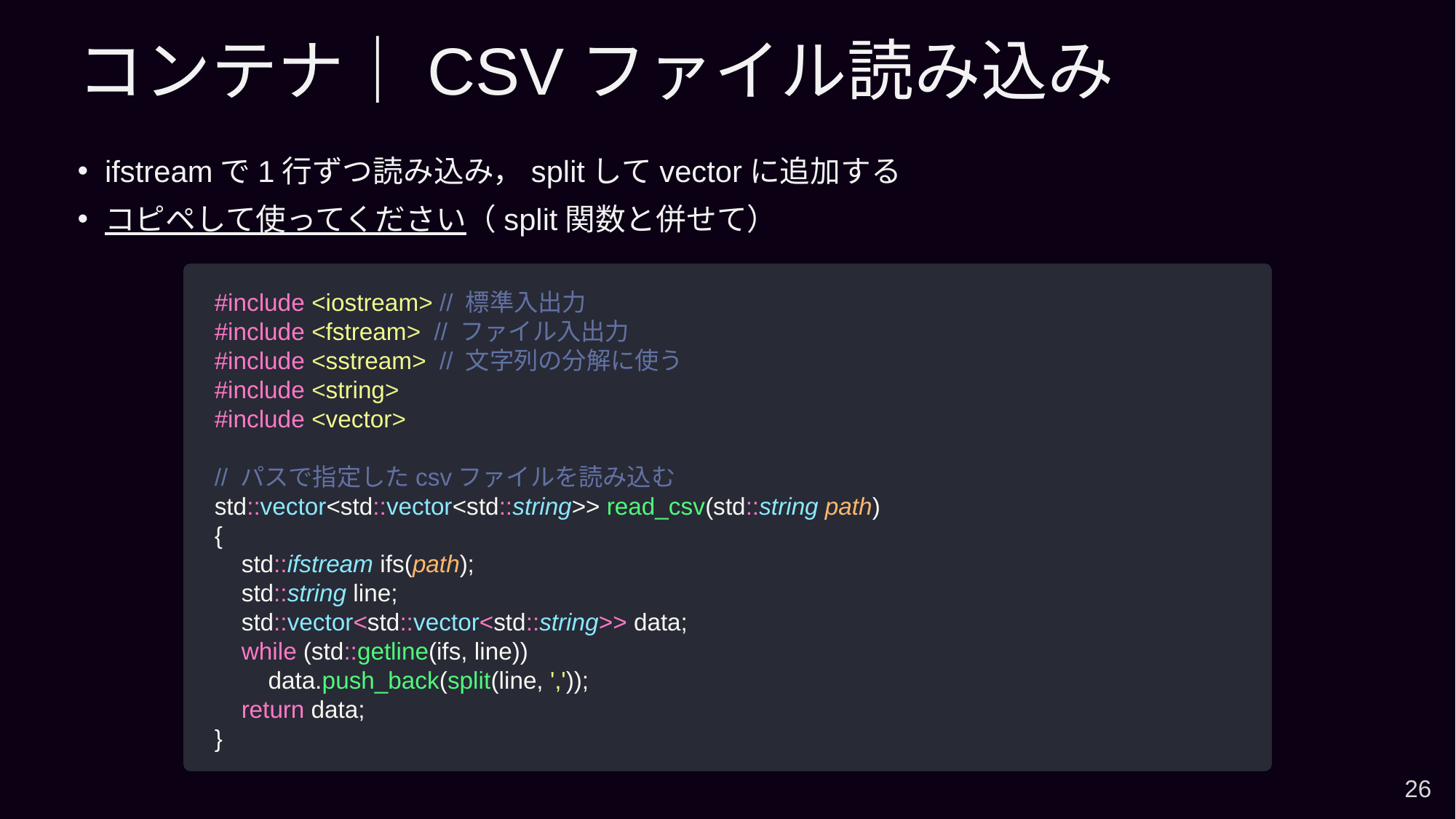

# コンテナ｜CSVファイル読み込み
ifstreamで1行ずつ読み込み，splitしてvectorに追加する
コピペして使ってください（split関数と併せて）

#include <iostream> // 標準入出力
#include <fstream>  // ファイル入出力
#include <sstream>  // 文字列の分解に使う
#include <string>
#include <vector>
// パスで指定したcsvファイルを読み込む
std::vector<std::vector<std::string>> read_csv(std::string path)
{
    std::ifstream ifs(path);
    std::string line;
    std::vector<std::vector<std::string>> data;
    while (std::getline(ifs, line))
        data.push_back(split(line, ','));
    return data;
}
26